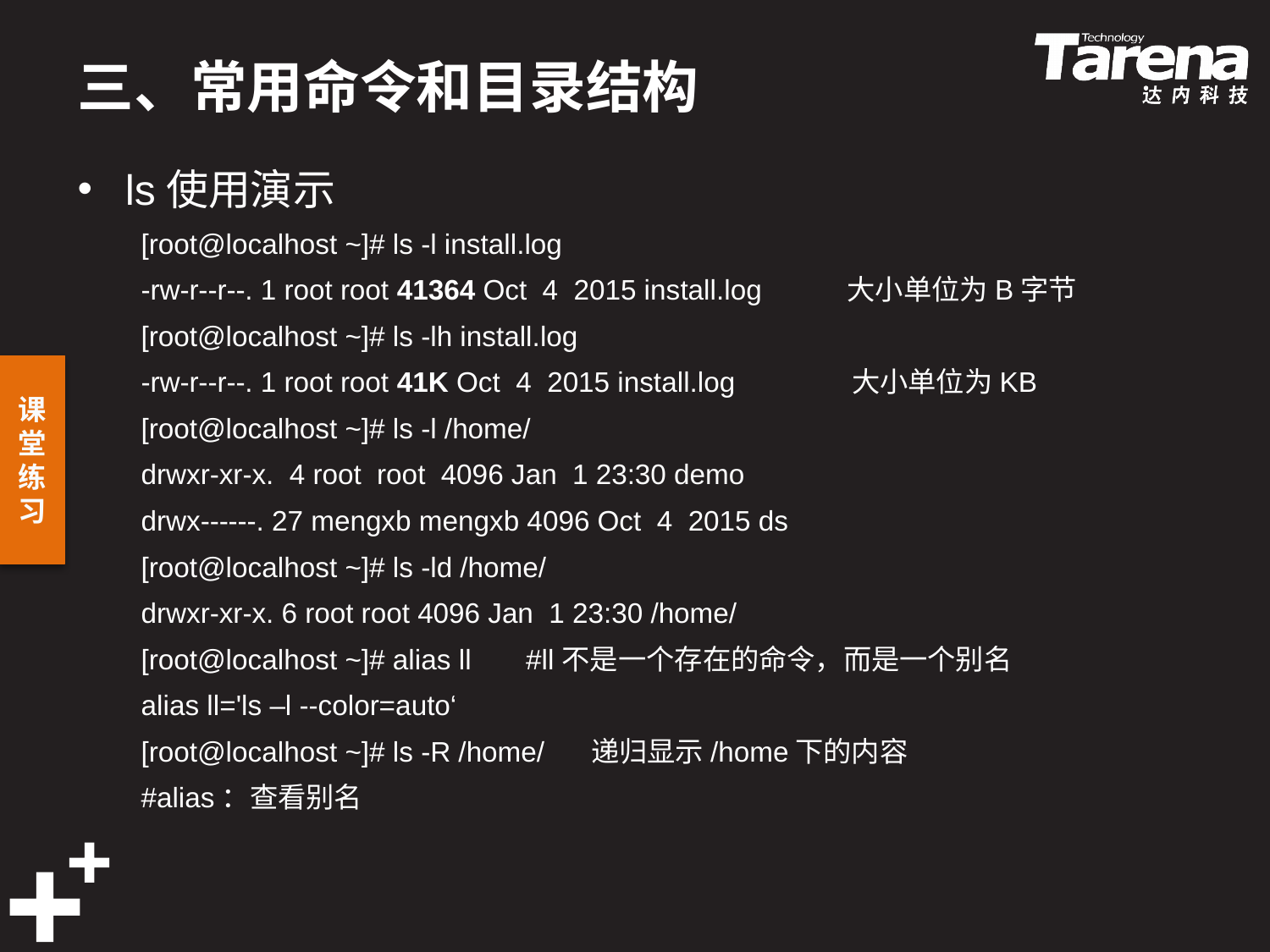

# 三、常用命令和目录结构
ls使用演示
[root@localhost ~]# ls -l install.log
-rw-r--r--. 1 root root 41364 Oct  4  2015 install.log          大小单位为B字节
[root@localhost ~]# ls -lh install.log
-rw-r--r--. 1 root root 41K Oct  4  2015 install.log              大小单位为KB
[root@localhost ~]# ls -l /home/
drwxr-xr-x.  4 root  root  4096 Jan  1 23:30 demo
drwx------. 27 mengxb mengxb 4096 Oct  4  2015 ds
[root@localhost ~]# ls -ld /home/
drwxr-xr-x. 6 root root 4096 Jan  1 23:30 /home/
[root@localhost ~]# alias ll       #ll不是一个存在的命令，而是一个别名
alias ll='ls –l --color=auto‘
[root@localhost ~]# ls -R /home/     递归显示/home下的内容
#alias：查看别名